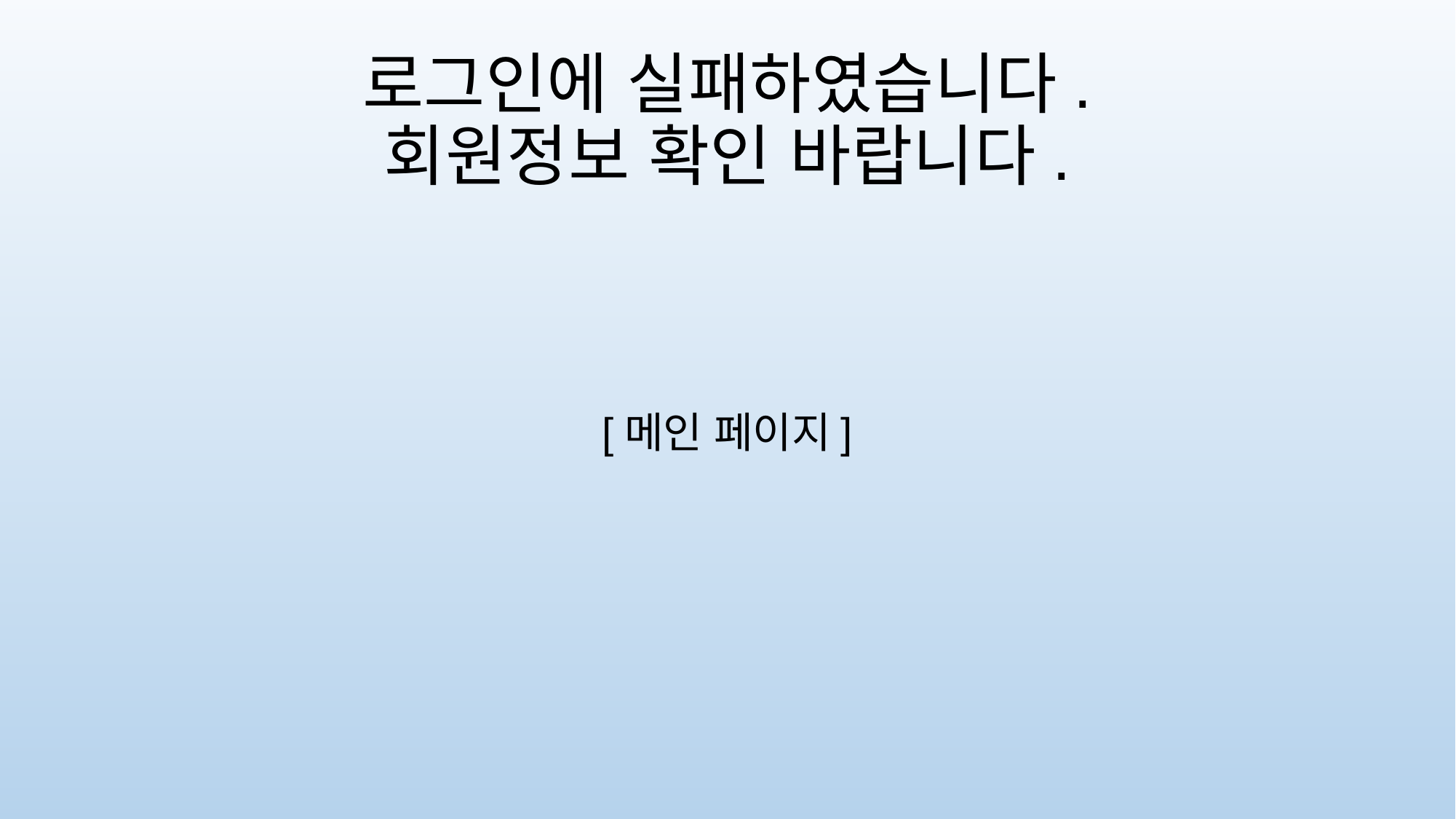

# 로그인에 실패하였습니다. 회원정보 확인 바랍니다.

[메인 페이지]